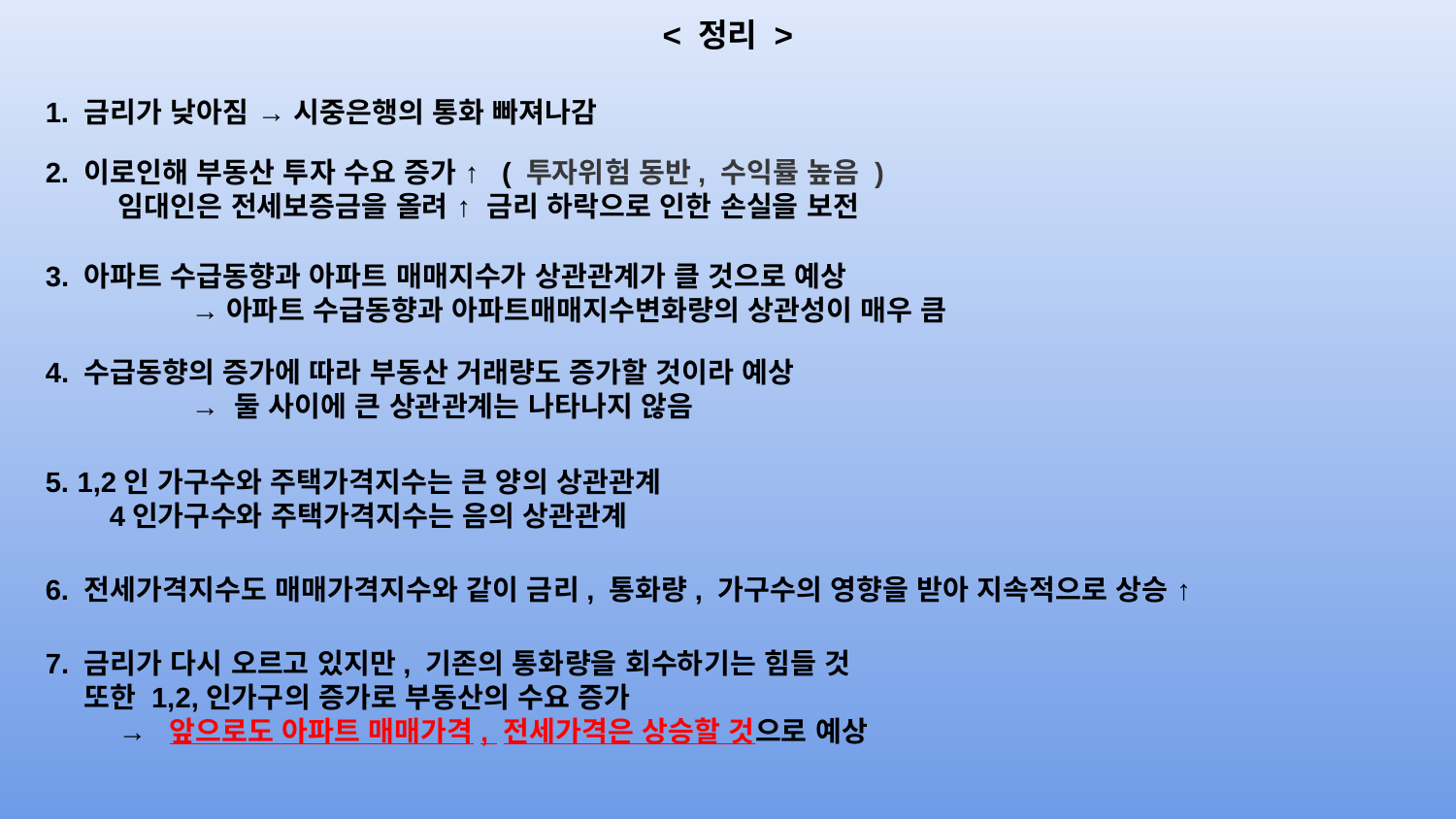

< 정리 >

1. 금리가 낮아짐 → 시중은행의 통화 빠져나감
2. 이로인해 부동산 투자 수요 증가 ↑  ( 투자위험 동반, 수익률 높음 )
임대인은 전세보증금을 올려 ↑  금리 하락으로 인한 손실을 보전
3. 아파트 수급동향과 아파트 매매지수가 상관관계가 클 것으로 예상
→아파트 수급동향과 아파트매매지수변화량의 상관성이 매우 큼
4. 수급동향의 증가에 따라 부동산 거래량도 증가할 것이라 예상
→ 둘 사이에 큰 상관관계는 나타나지 않음
5. 1,2인 가구수와 주택가격지수는 큰 양의 상관관계
        4인가구수와 주택가격지수는 음의 상관관계
6. 전세가격지수도 매매가격지수와 같이 금리, 통화량, 가구수의 영향을 받아 지속적으로 상승 ↑
7. 금리가 다시 오르고 있지만, 기존의 통화량을 회수하기는 힘들 것
    또한 1,2,인가구의 증가로 부동산의 수요 증가
→  앞으로도 아파트 매매가격, 전세가격은 상승할 것으로 예상